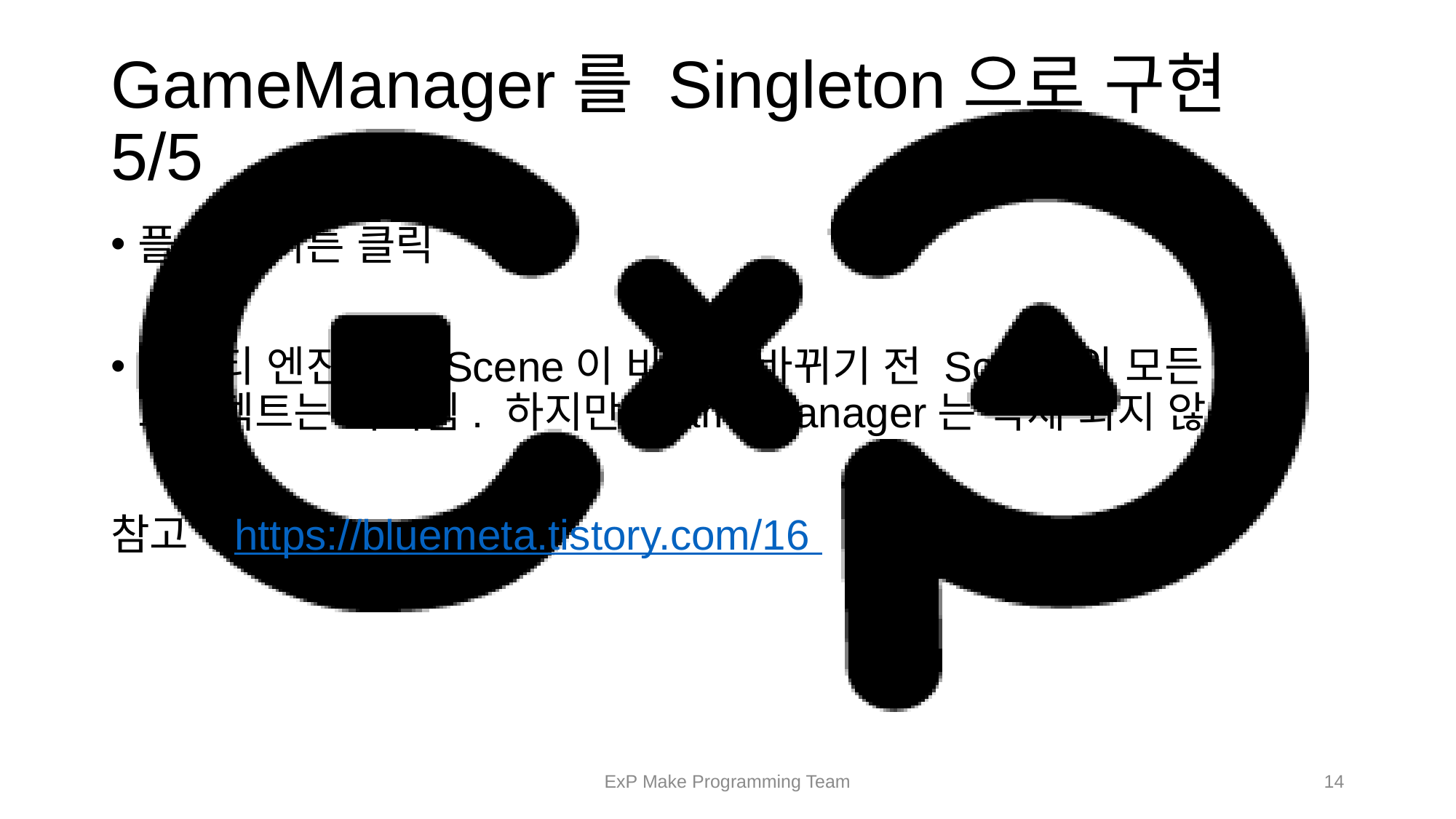

# GameManager를 Singleton으로 구현 5/5
플레이 버튼 클릭

유니티 엔진에선 Scene이 바뀌면 바뀌기 전 Scene의 모든 오브젝트는 삭제됨. 하지만 GameManager는 삭제 되지 않음.

참고 : https://bluemeta.tistory.com/16
ExP Make Programming Team
14